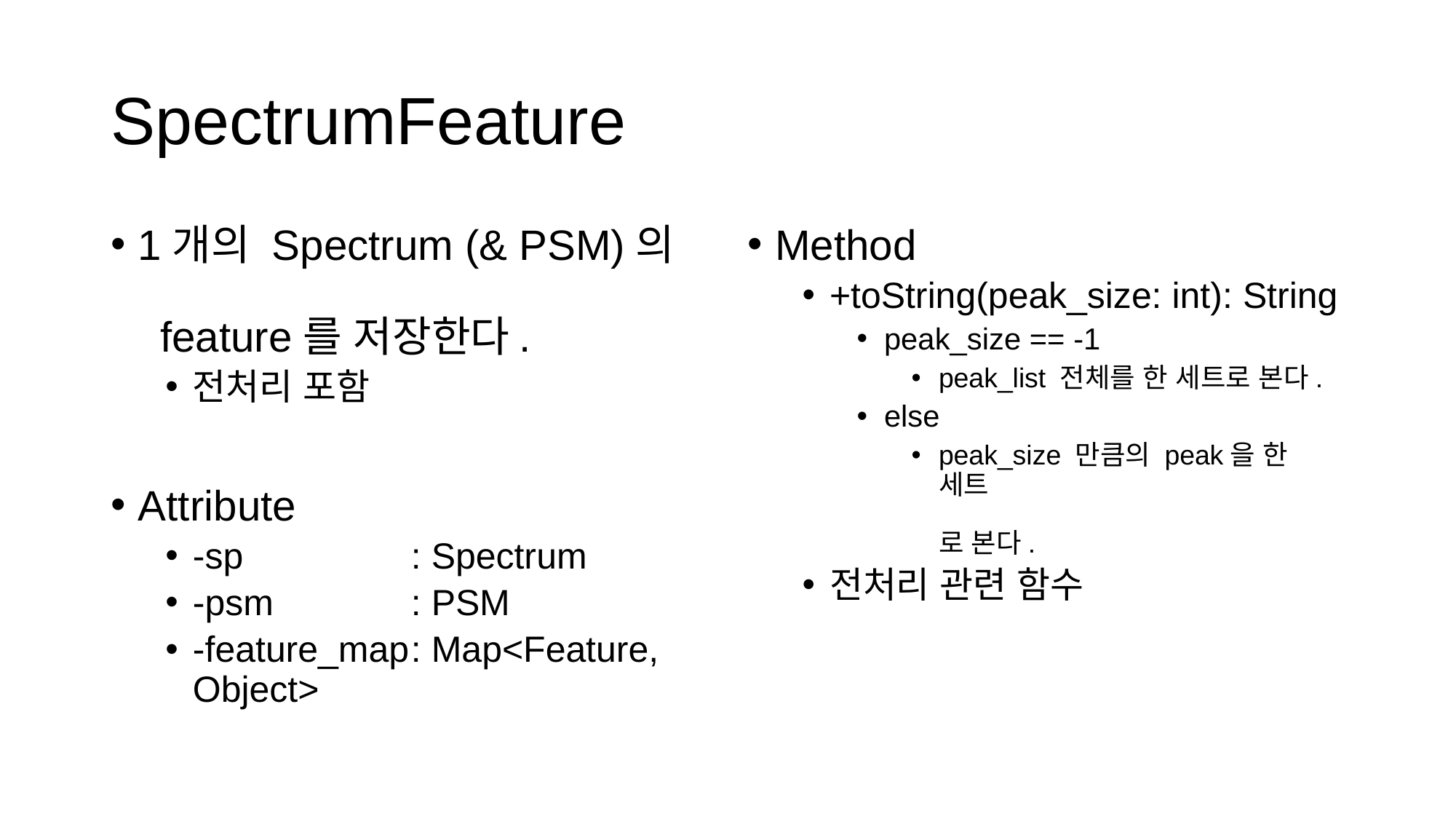

# SpectrumFeature
1개의 Spectrum (& PSM)의
 feature를 저장한다.
전처리 포함

Attribute
-sp		: Spectrum
-psm		: PSM
-feature_map	: Map<Feature, Object>
Method
+toString(peak_size: int): String
peak_size == -1
peak_list 전체를 한 세트로 본다.
else
peak_size 만큼의 peak을 한 세트
로 본다.
전처리 관련 함수